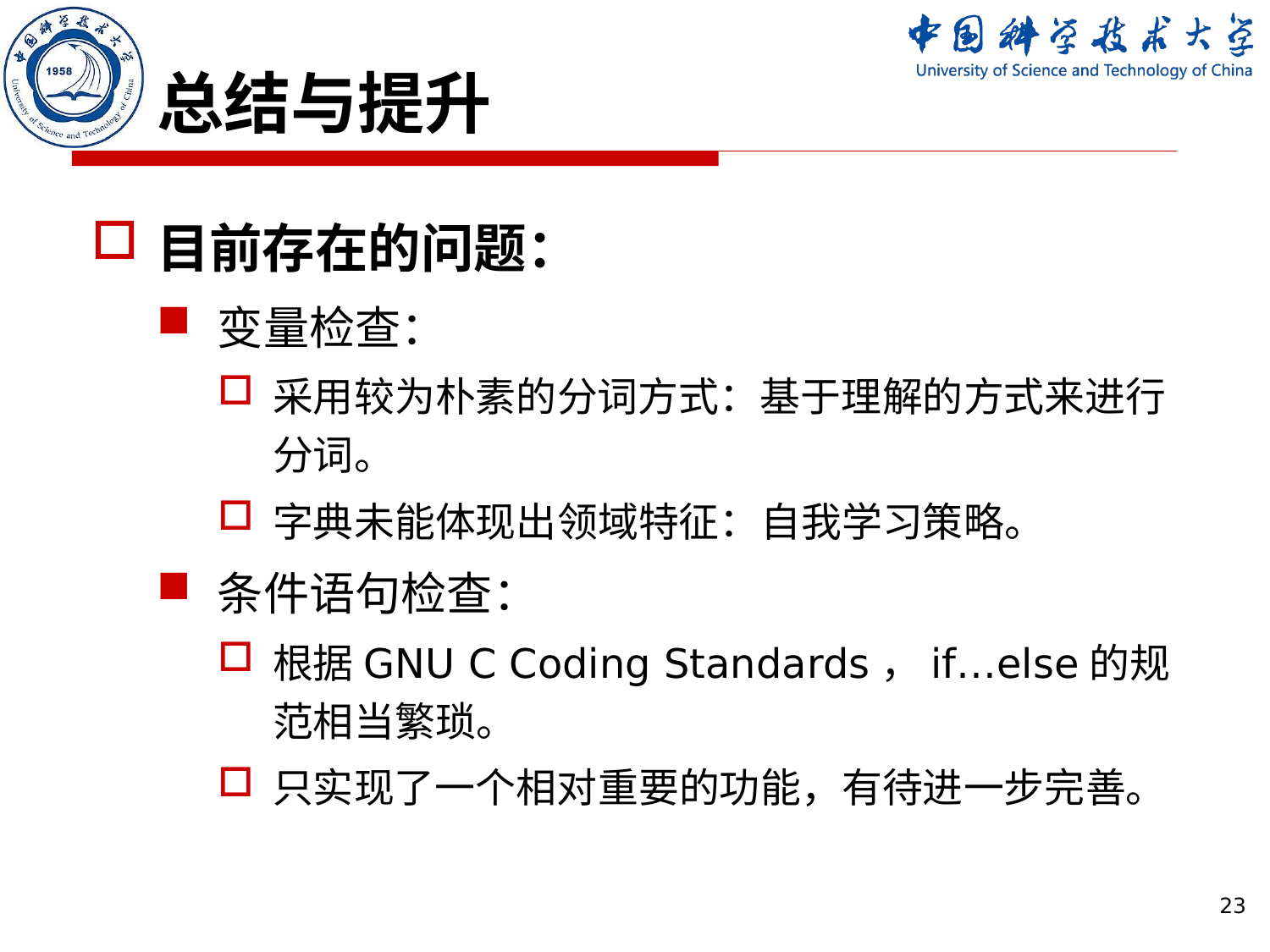

# 总结与提升
目前存在的问题：
变量检查：
采用较为朴素的分词方式：基于理解的方式来进行分词。
字典未能体现出领域特征：自我学习策略。
条件语句检查：
根据GNU C Coding Standards，if…else的规范相当繁琐。
只实现了一个相对重要的功能，有待进一步完善。

23